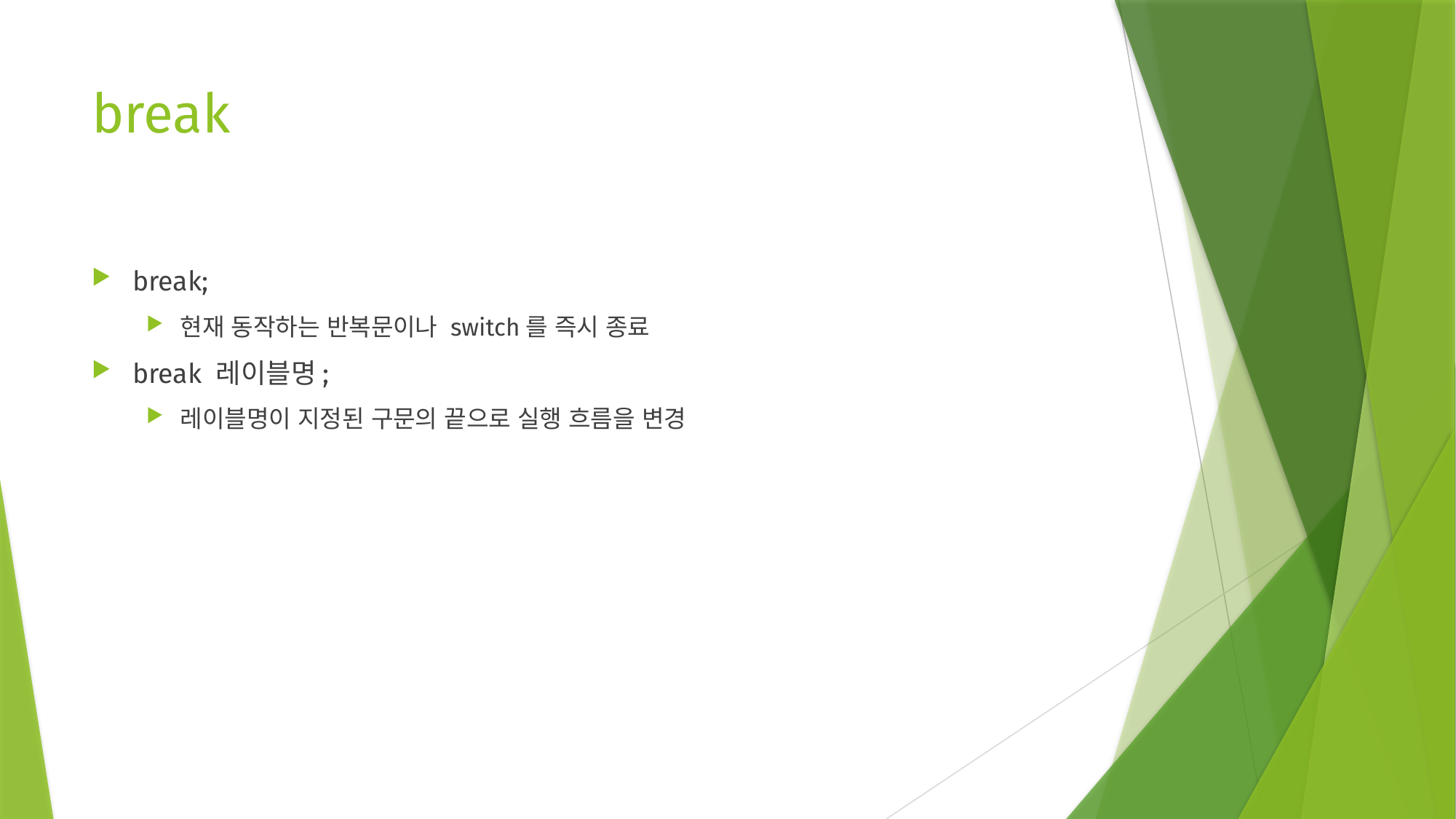

# break
break;
현재 동작하는 반복문이나 switch를 즉시 종료
break 레이블명;
레이블명이 지정된 구문의 끝으로 실행 흐름을 변경